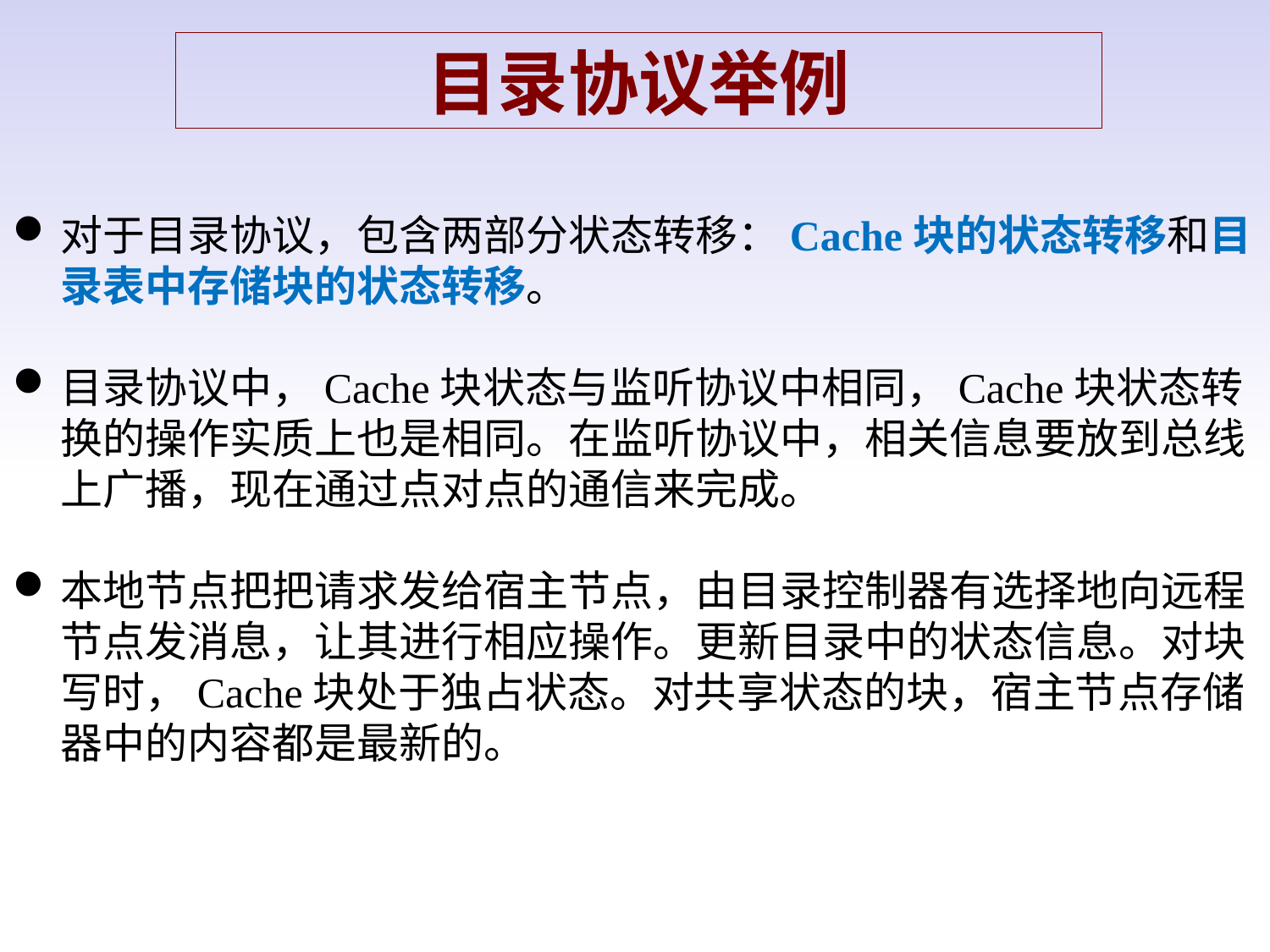

目录协议举例
对于目录协议，包含两部分状态转移：Cache块的状态转移和目录表中存储块的状态转移。

目录协议中，Cache块状态与监听协议中相同，Cache块状态转换的操作实质上也是相同。在监听协议中，相关信息要放到总线上广播，现在通过点对点的通信来完成。

本地节点把把请求发给宿主节点，由目录控制器有选择地向远程节点发消息，让其进行相应操作。更新目录中的状态信息。对块写时，Cache块处于独占状态。对共享状态的块，宿主节点存储器中的内容都是最新的。